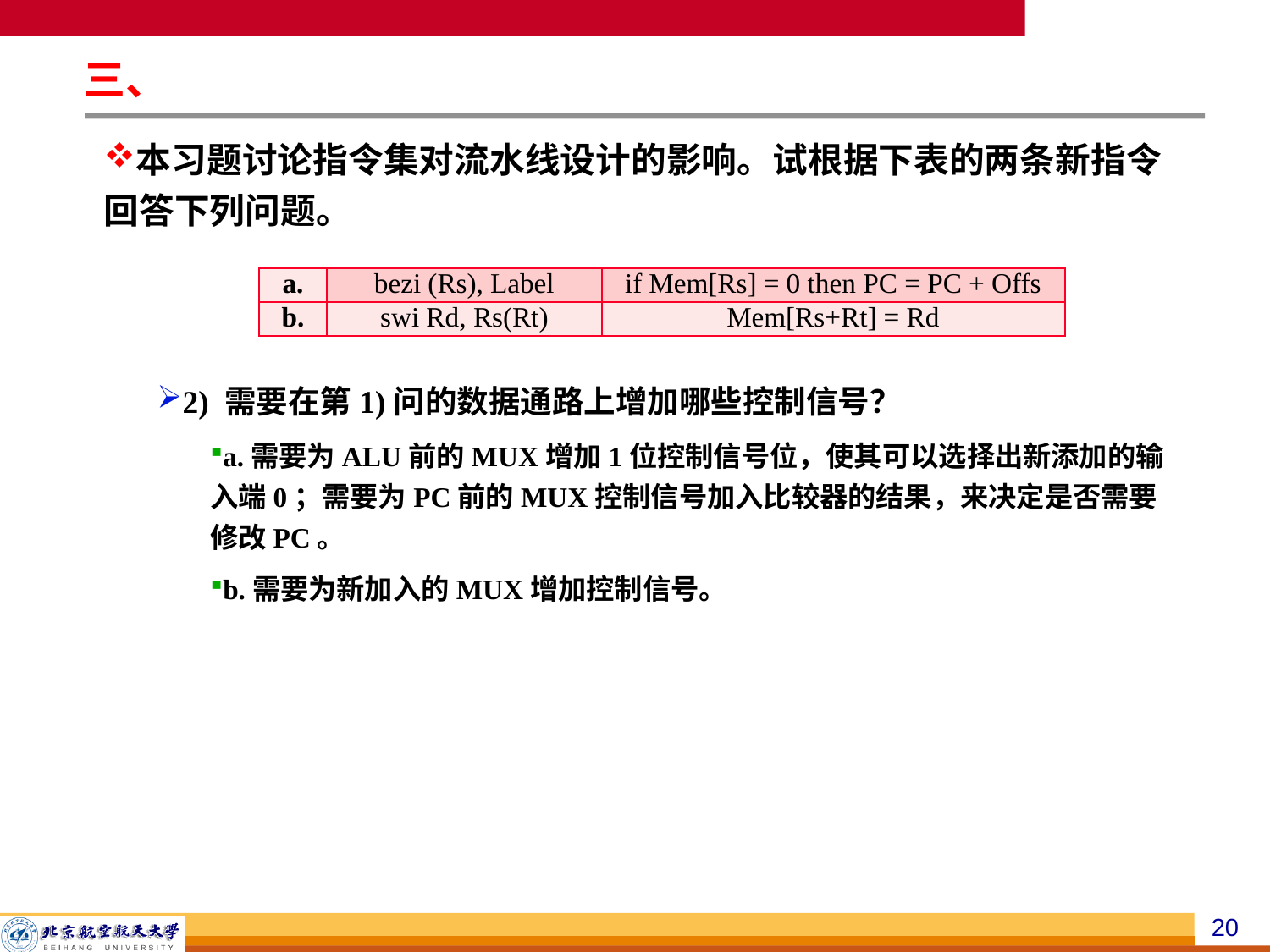

三、
本习题讨论指令集对流水线设计的影响。试根据下表的两条新指令回答下列问题。

2) 需要在第1)问的数据通路上增加哪些控制信号？
a.需要为ALU前的MUX增加1位控制信号位，使其可以选择出新添加的输入端0；需要为PC前的MUX控制信号加入比较器的结果，来决定是否需要修改PC。
b.需要为新加入的MUX增加控制信号。
| a. | bezi (Rs), Label | if Mem[Rs] = 0 then PC = PC + Offs |
| --- | --- | --- |
| b. | swi Rd, Rs(Rt) | Mem[Rs+Rt] = Rd |